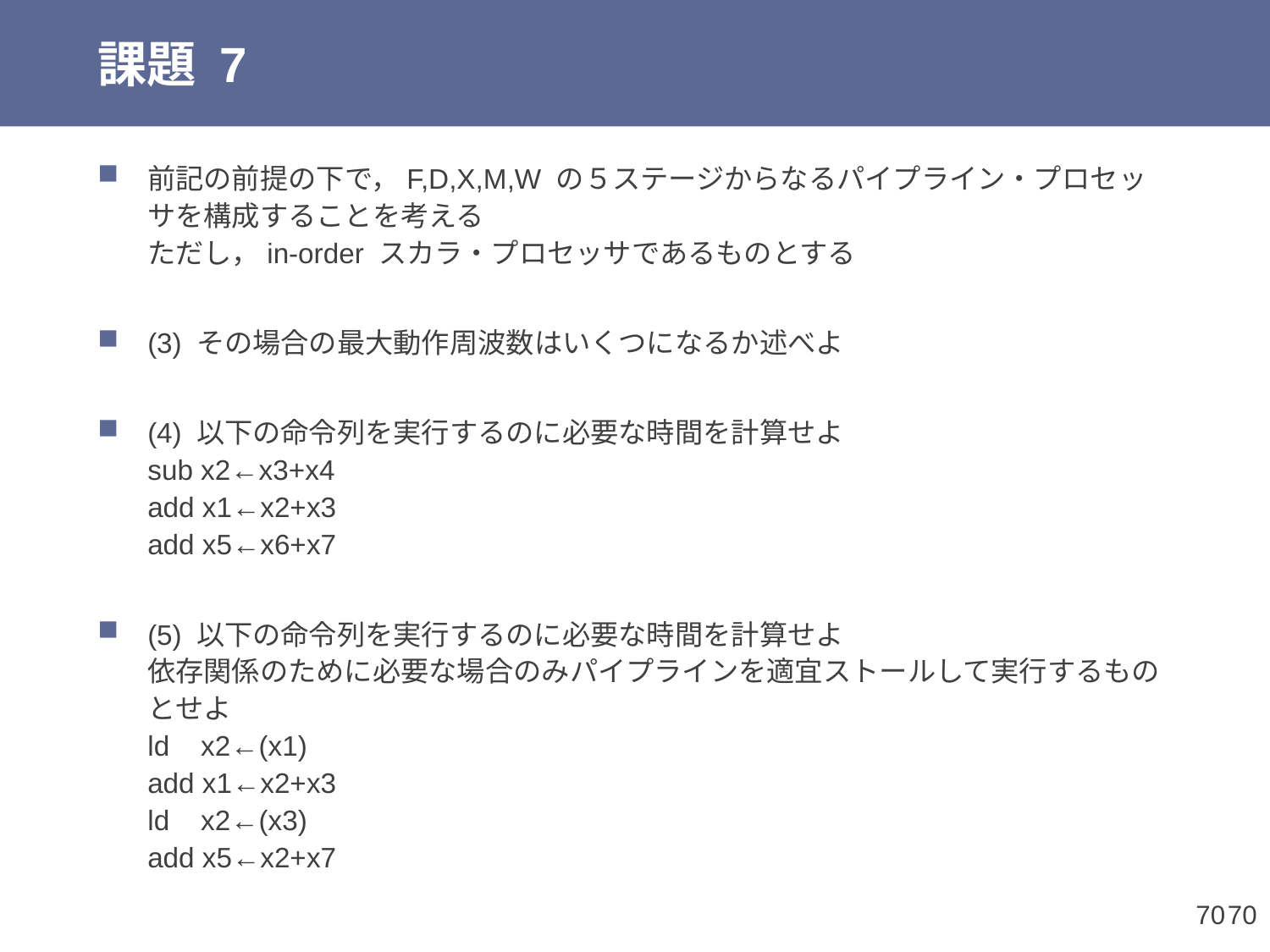

# 課題 7
前記の前提の下で，F,D,X,M,W の５ステージからなるパイプライン・プロセッサを構成することを考える
ただし，in-order スカラ・プロセッサであるものとする
(3) その場合の最大動作周波数はいくつになるか述べよ
(4) 以下の命令列を実行するのに必要な時間を計算せよ
sub x2←x3+x4
add x1←x2+x3
add x5←x6+x7
(5) 以下の命令列を実行するのに必要な時間を計算せよ
依存関係のために必要な場合のみパイプラインを適宜ストールして実行するものとせよ
ld    x2←(x1)
add x1←x2+x3
ld    x2←(x3)
add x5←x2+x7
70